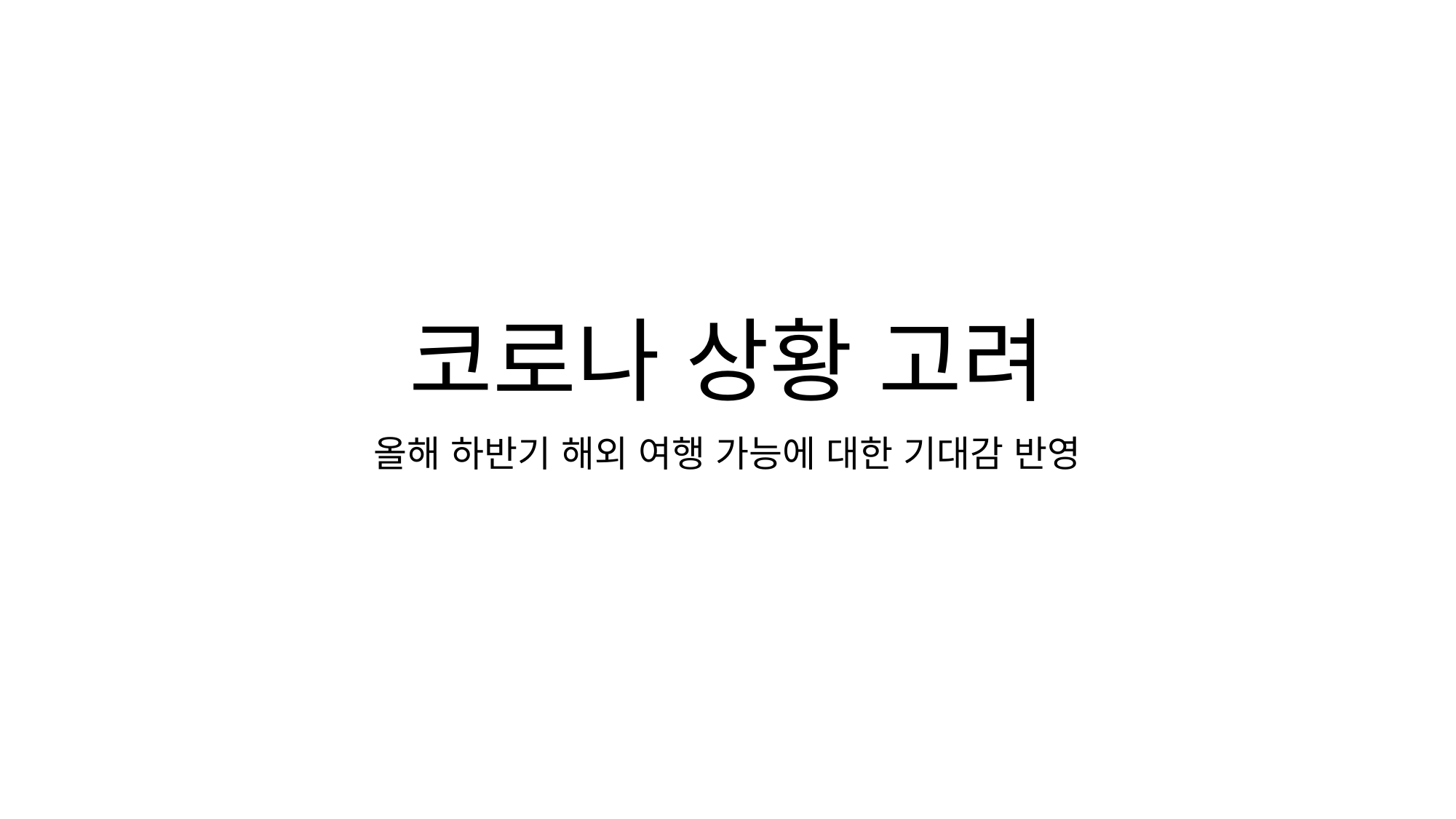

# 코로나 상황 고려
올해 하반기 해외 여행 가능에 대한 기대감 반영